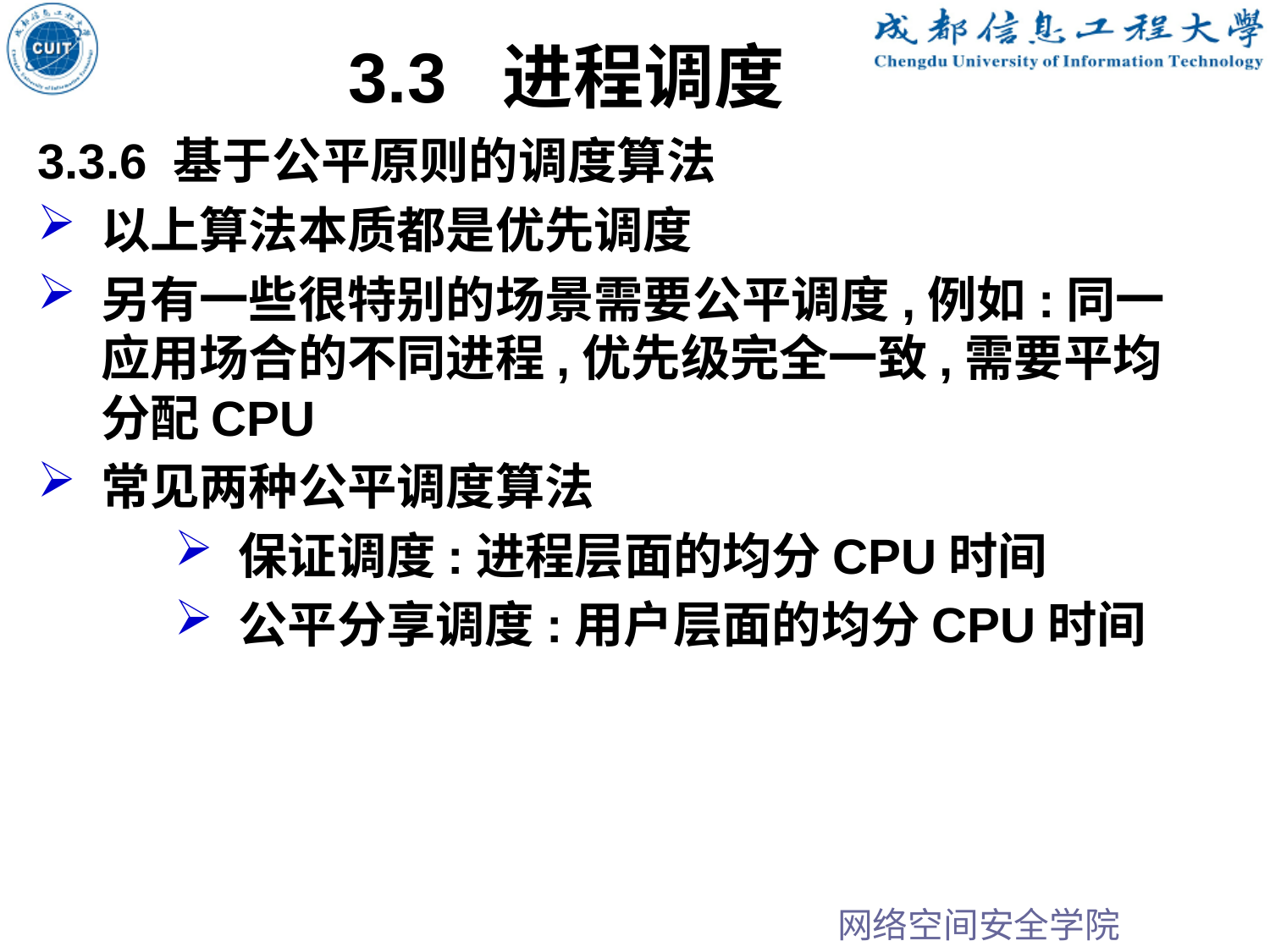

3.3  进程调度
3.3.6 基于公平原则的调度算法
以上算法本质都是优先调度
另有一些很特别的场景需要公平调度,例如:同一应用场合的不同进程,优先级完全一致,需要平均分配CPU
常见两种公平调度算法
保证调度:进程层面的均分CPU时间
公平分享调度:用户层面的均分CPU时间